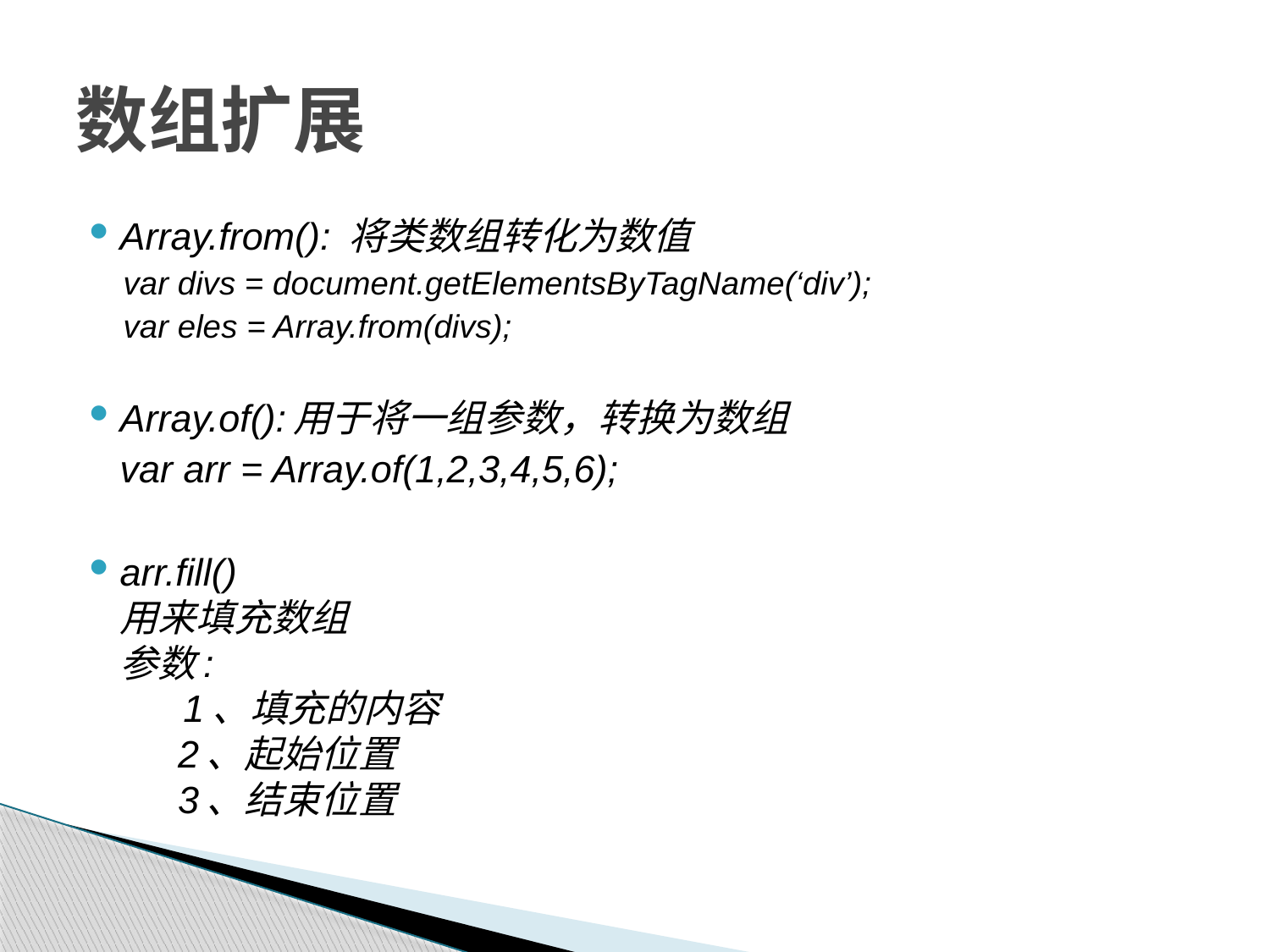

# 数组扩展
Array.from(): 将类数组转化为数值
var divs = document.getElementsByTagName(‘div’);
var eles = Array.from(divs);

Array.of():用于将一组参数，转换为数组
	var arr = Array.of(1,2,3,4,5,6);

arr.fill()
用来填充数组
参数:
      1、填充的内容
      2、起始位置
      3、结束位置